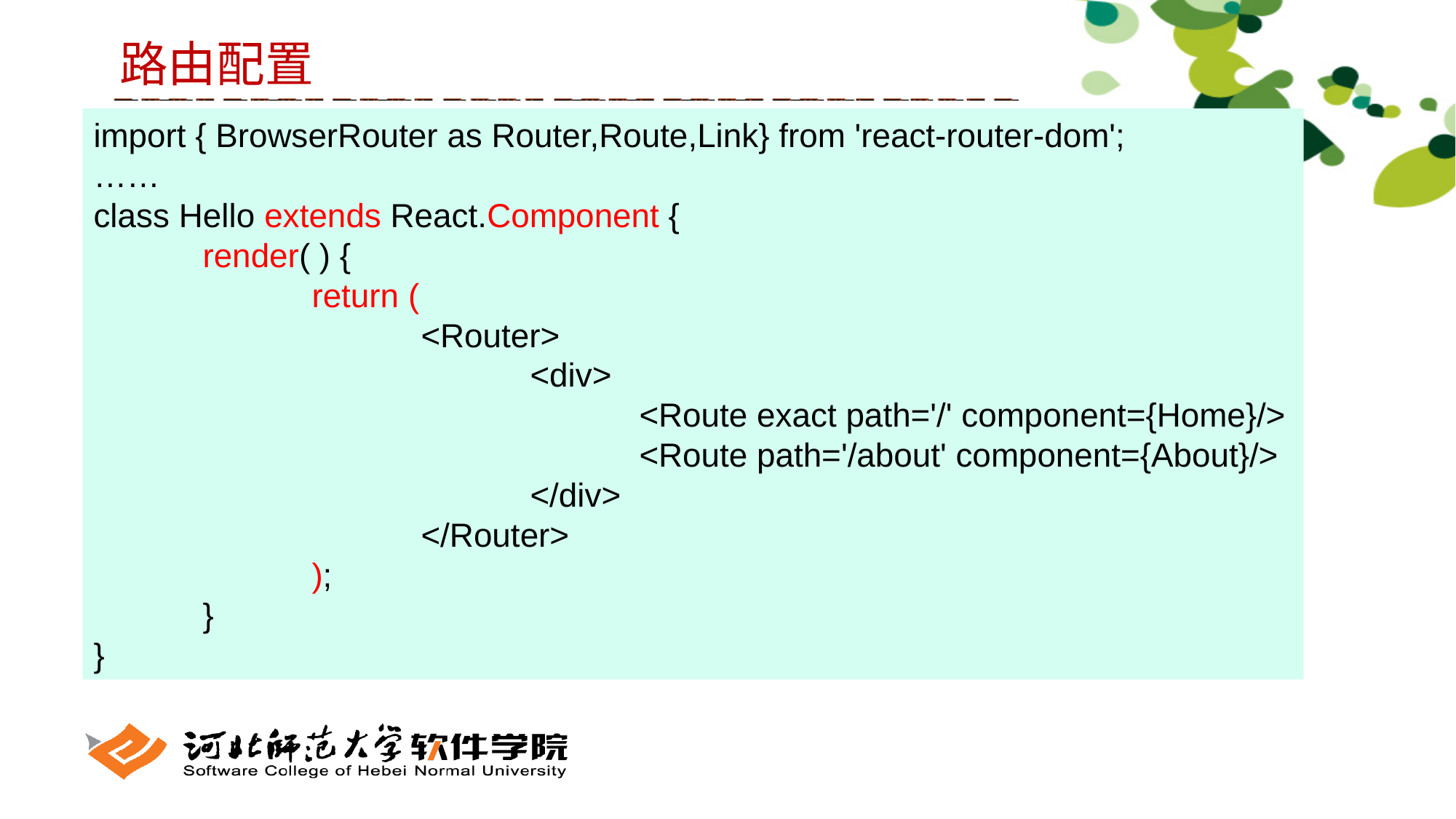

路由配置
import { BrowserRouter as Router,Route,Link} from 'react-router-dom';
……
class Hello extends React.Component {
	render( ) {
		return (
			<Router>
				<div>
					<Route exact path='/' component={Home}/>
					<Route path='/about' component={About}/>
				</div>
			</Router>
		);
	}
}